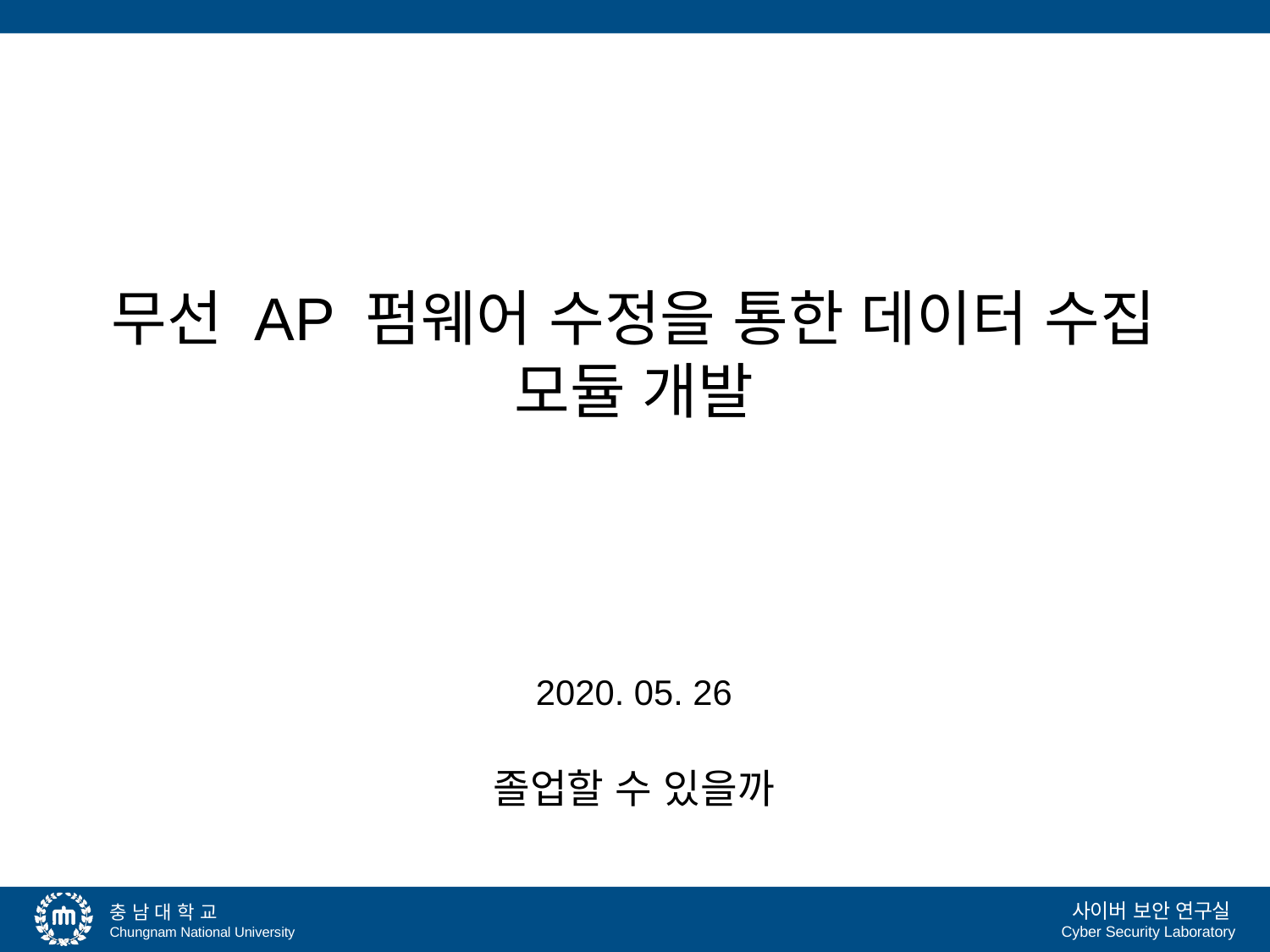

무선 AP 펌웨어 수정을 통한 데이터 수집 모듈 개발
2020. 05. 26
졸업할 수 있을까